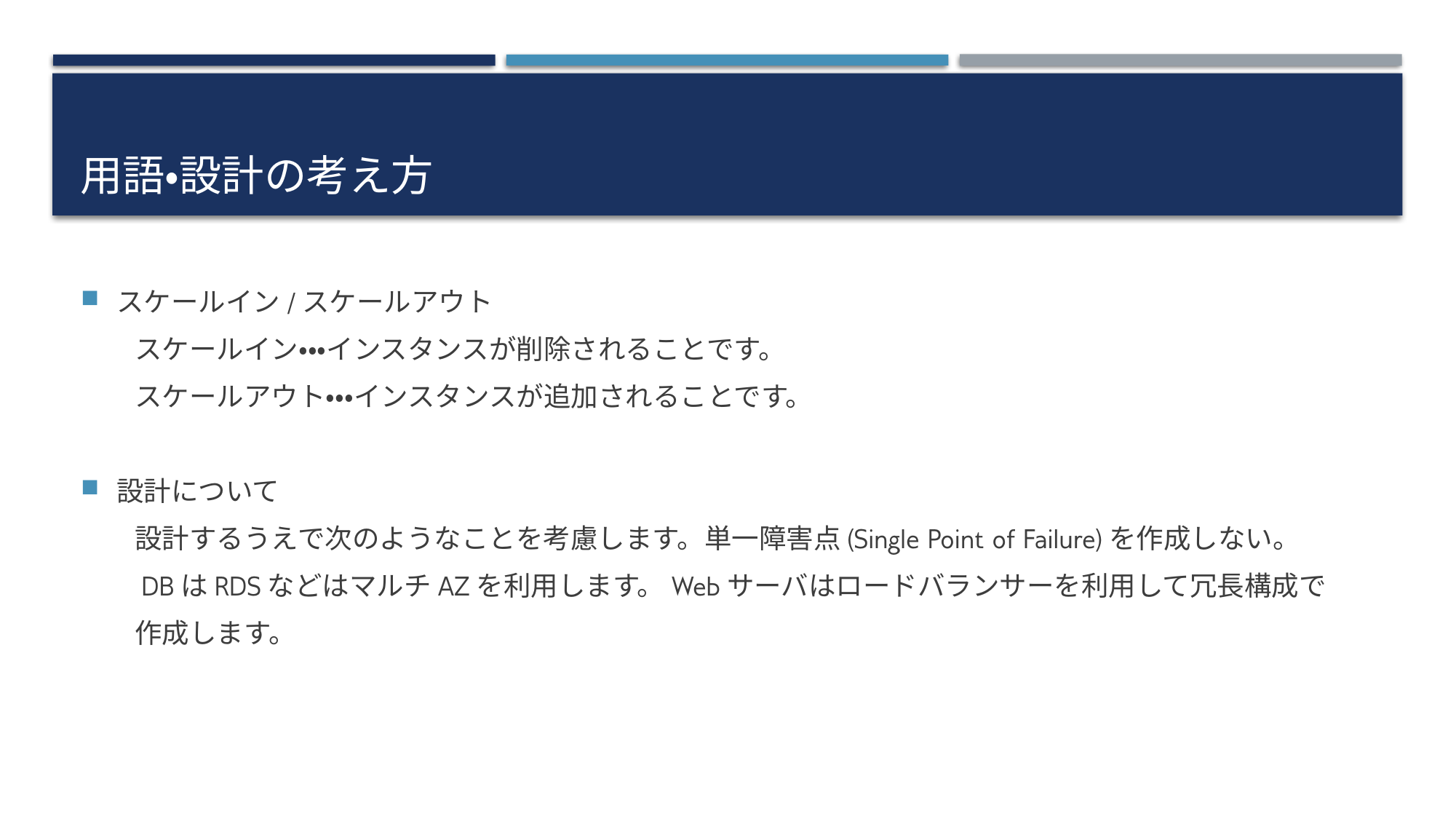

# 用語・設計の考え方
スケールイン/スケールアウト
　　スケールイン・・・インスタンスが削除されることです。
　　スケールアウト・・・インスタンスが追加されることです。

設計について
　　設計するうえで次のようなことを考慮します。単一障害点(Single Point of Failure)を作成しない。
　　DBはRDSなどはマルチAZを利用します。Webサーバはロードバランサーを利用して冗長構成で
　　作成します。